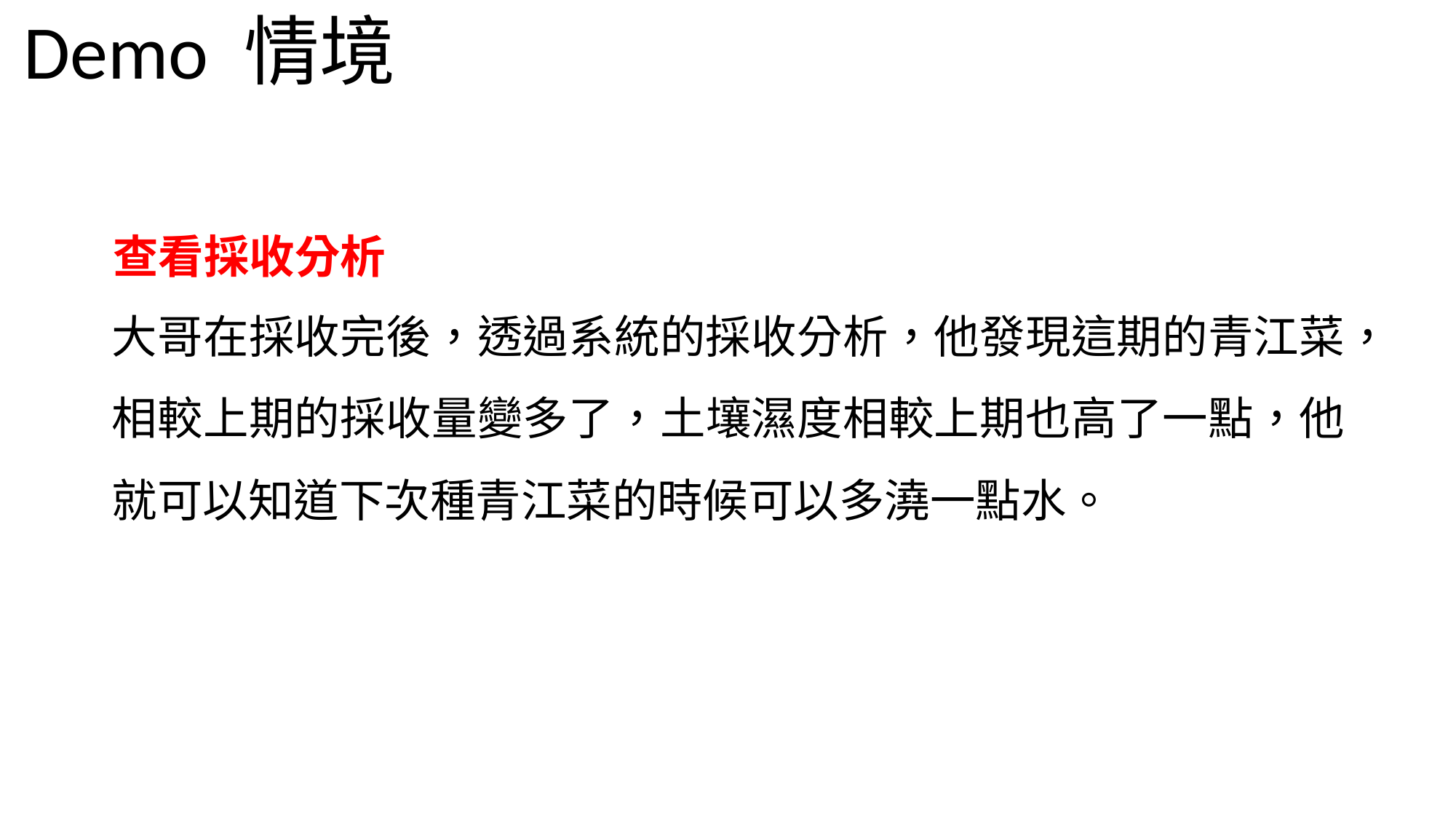

# Demo 情境
查看採收分析
大哥在採收完後，透過系統的採收分析，他發現這期的青江菜，相較上期的採收量變多了，土壤濕度相較上期也高了一點，他就可以知道下次種青江菜的時候可以多澆一點水。